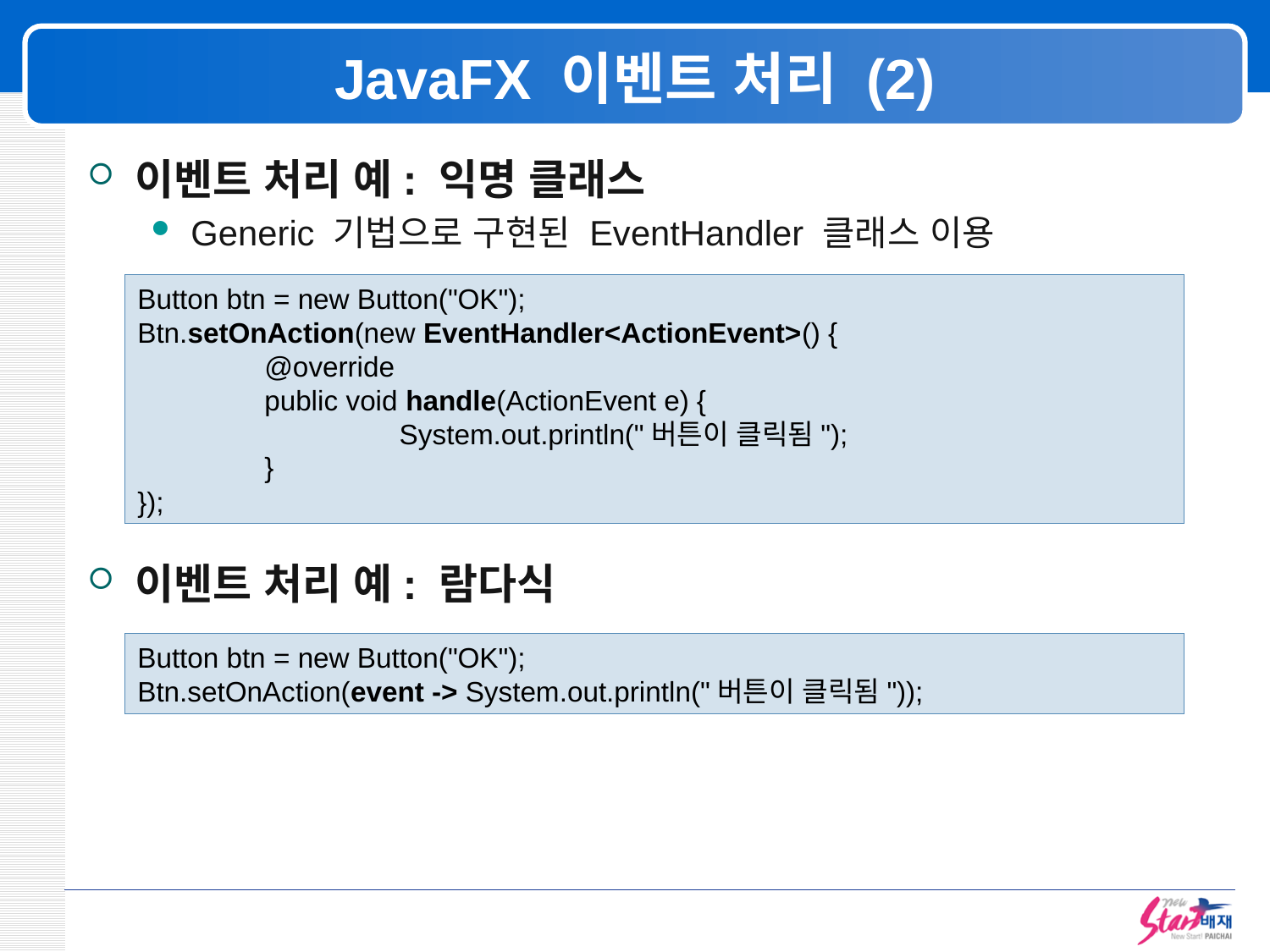

# JavaFX 이벤트 처리 (2)
이벤트 처리 예: 익명 클래스
Generic 기법으로 구현된 EventHandler 클래스 이용

이벤트 처리 예: 람다식
Button btn = new Button("OK");
Btn.setOnAction(new EventHandler<ActionEvent>() {
	@override
	public void handle(ActionEvent e) {
		 System.out.println("버튼이 클릭됨");
	}
});
Button btn = new Button("OK");
Btn.setOnAction(event -> System.out.println("버튼이 클릭됨"));